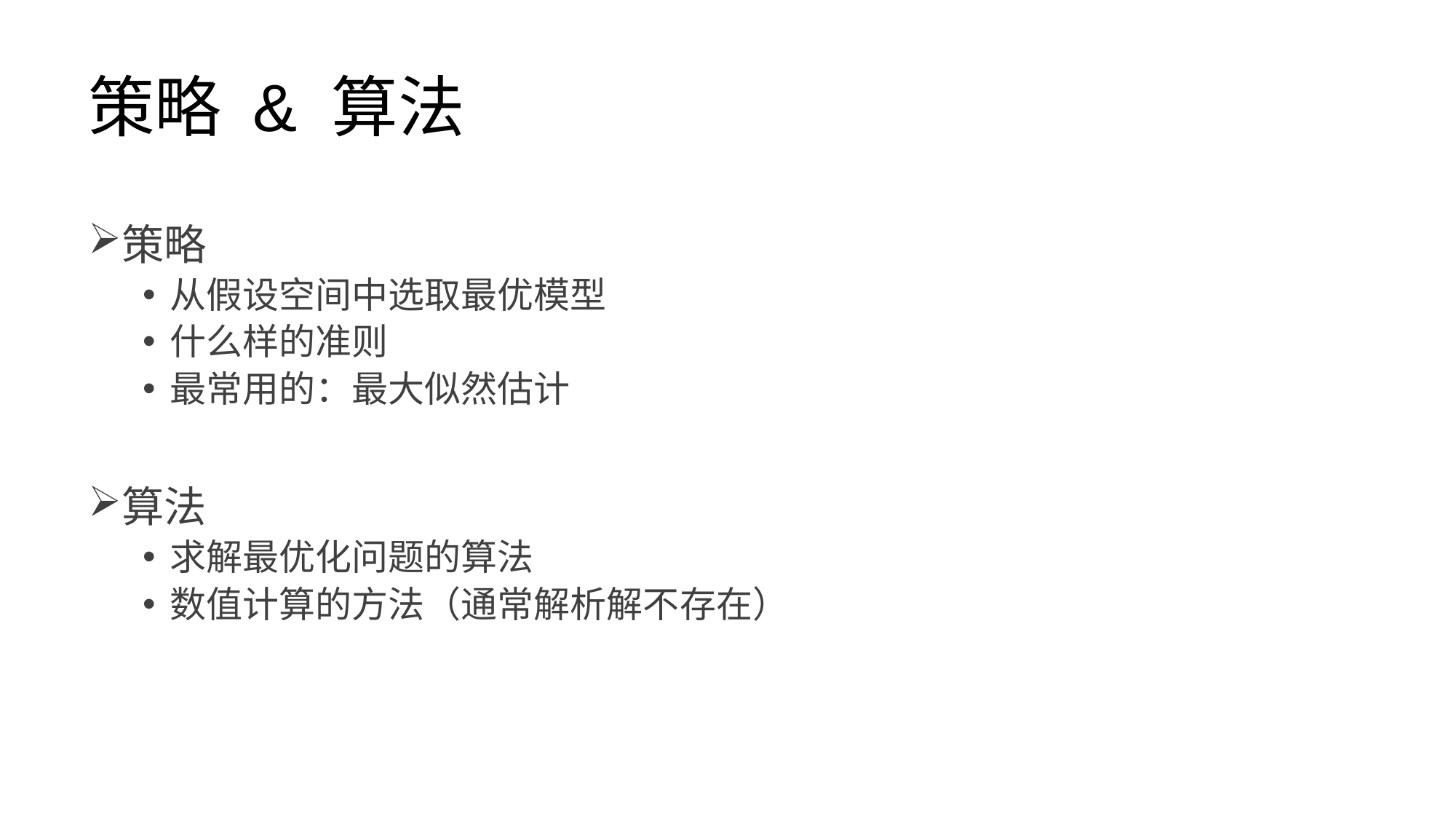

# 策略 & 算法
策略
从假设空间中选取最优模型
什么样的准则
最常用的：最大似然估计

算法
求解最优化问题的算法
数值计算的方法（通常解析解不存在）